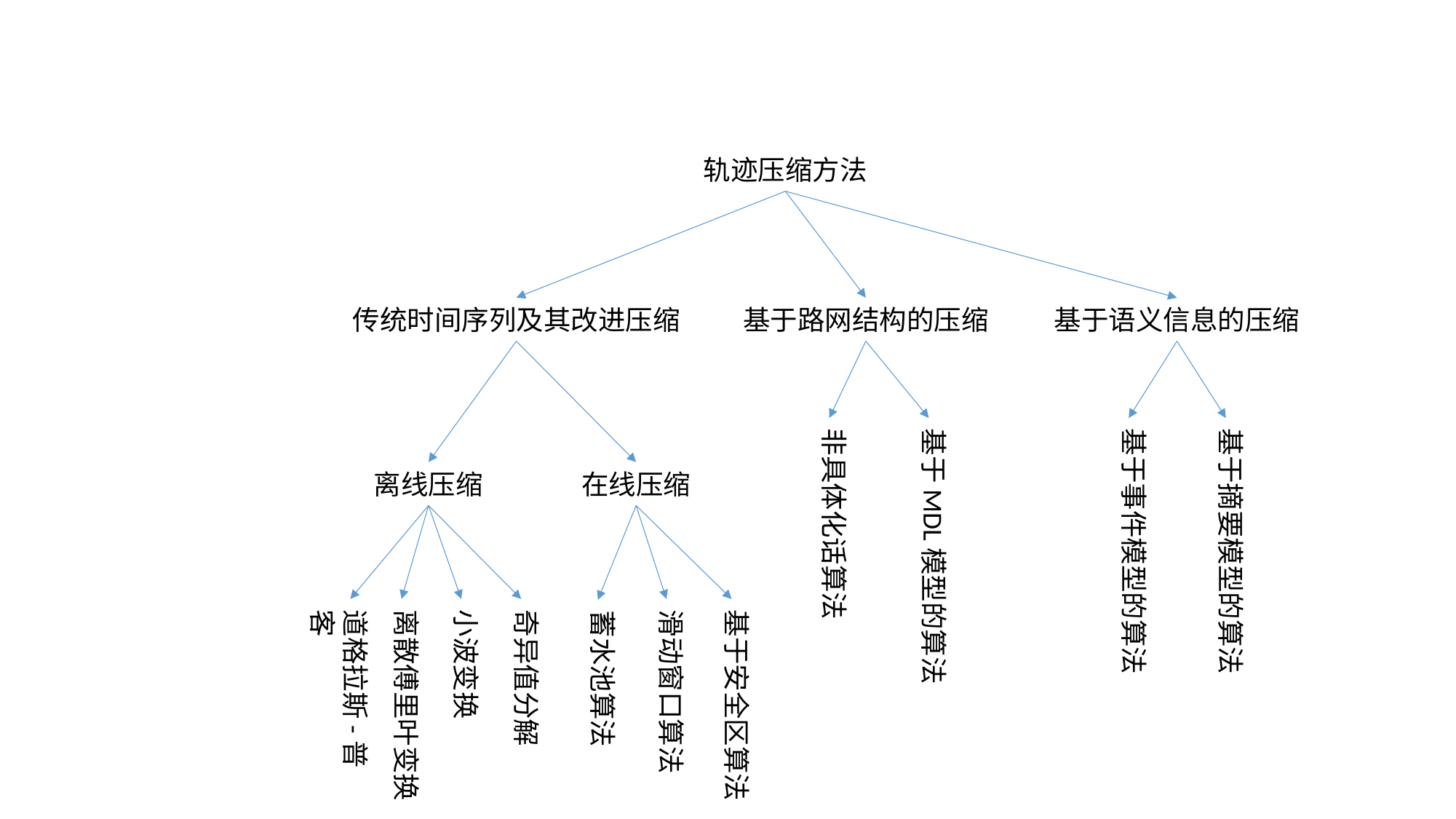

轨迹压缩方法
传统时间序列及其改进压缩
基于路网结构的压缩
基于语义信息的压缩
非具体化话算法
基于MDL模型的算法
基于事件模型的算法
基于摘要模型的算法
离线压缩
在线压缩
道格拉斯-普客
离散傅里叶变换
小波变换
奇异值分解
滑动窗口算法
基于安全区算法
蓄水池算法